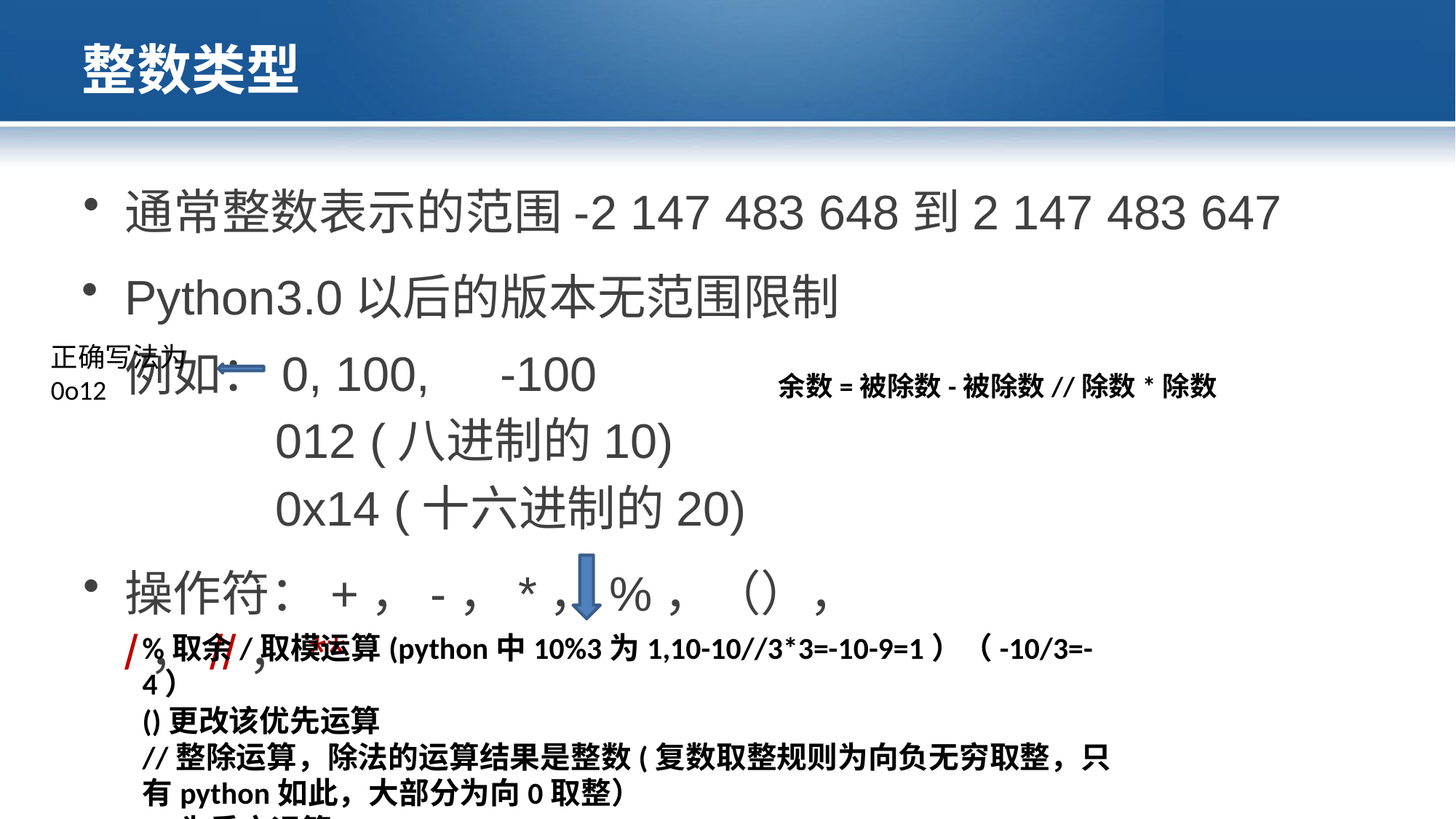

# 整数类型
通常整数表示的范围-2 147 483 648到2 147 483 647
Python3.0以后的版本无范围限制 例如：0, 100,	-100
012 (八进制的10)
0x14 (十六进制的20)
操作符：+，-，*，%，（），/，//，**
正确写法为
0o12

余数=被除数-被除数//除数*除数

%取余/取模运算(python中10%3为1,10-10//3*3=-10-9=1）（-10/3=-4）
()更改该优先运算
//整除运算，除法的运算结果是整数(复数取整规则为向负无穷取整，只有python如此，大部分为向0取整）
**为乘方运算